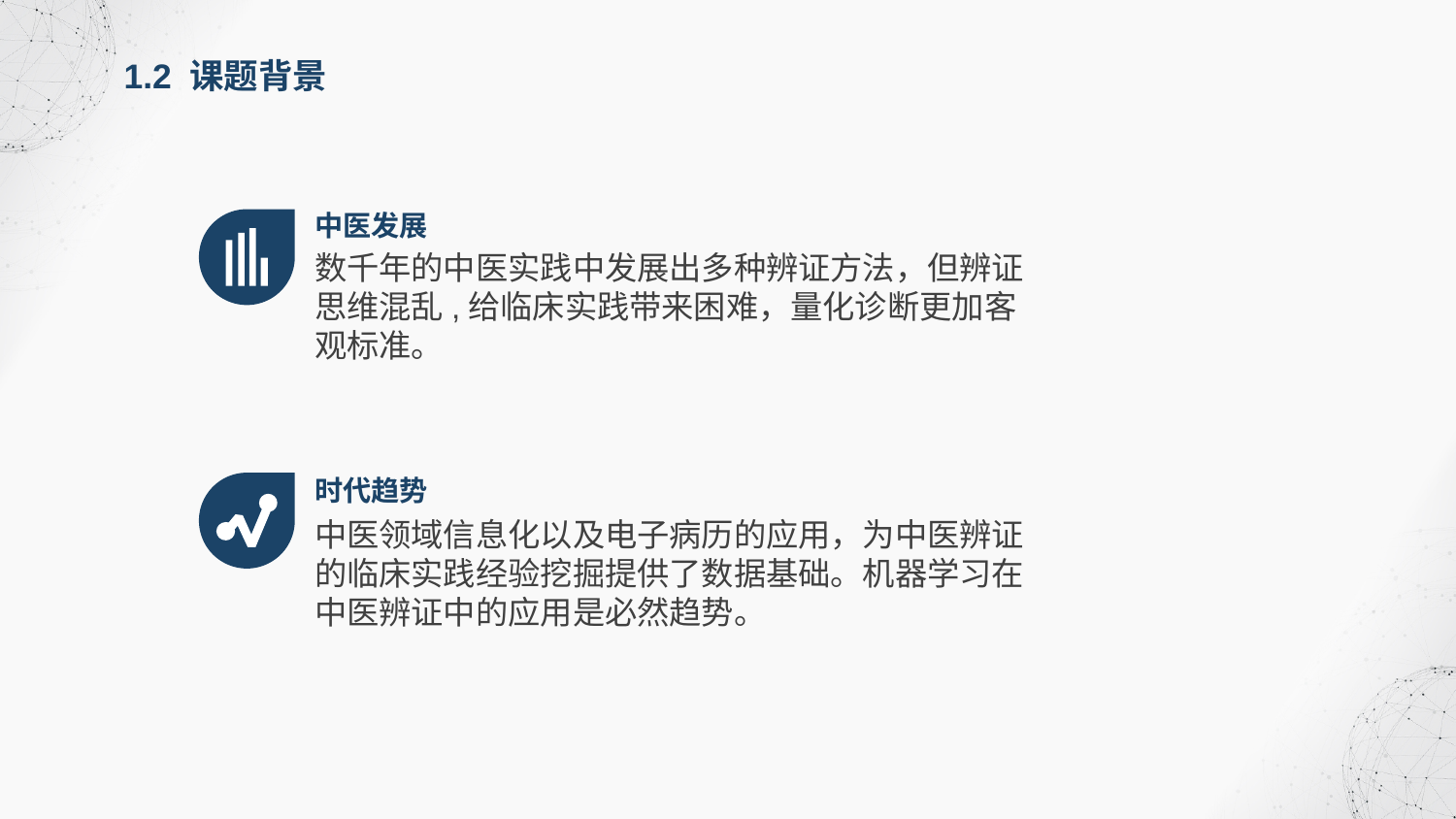

1.2 课题背景
中医发展

数千年的中医实践中发展出多种辨证方法，但辨证思维混乱,给临床实践带来困难，量化诊断更加客观标准。
时代趋势

中医领域信息化以及电子病历的应用，为中医辨证的临床实践经验挖掘提供了数据基础。机器学习在中医辨证中的应用是必然趋势。